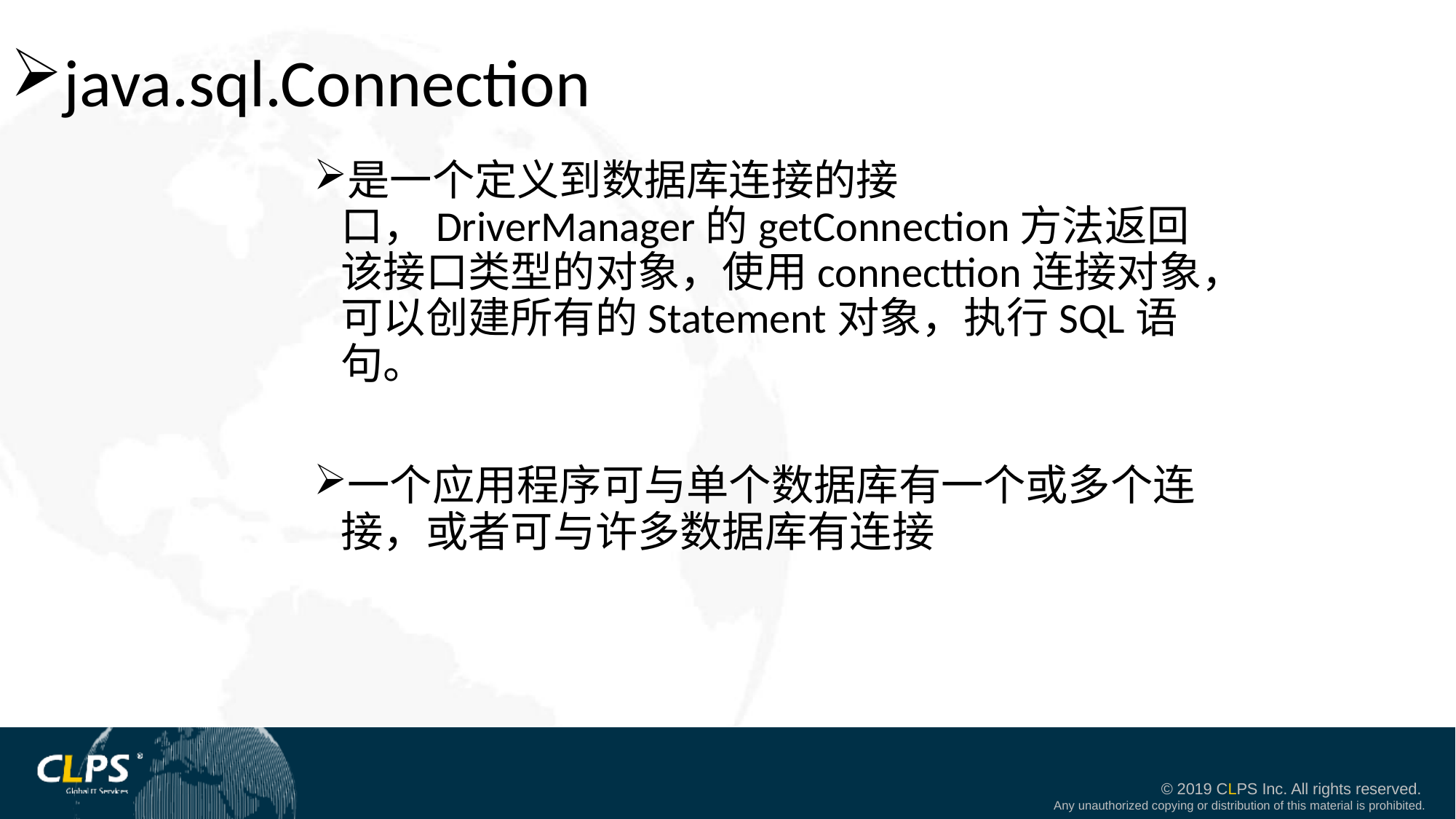

java.sql.Connection
是一个定义到数据库连接的接口，DriverManager的getConnection方法返回该接口类型的对象，使用connecttion连接对象，可以创建所有的Statement对象，执行SQL语句。

一个应用程序可与单个数据库有一个或多个连接，或者可与许多数据库有连接